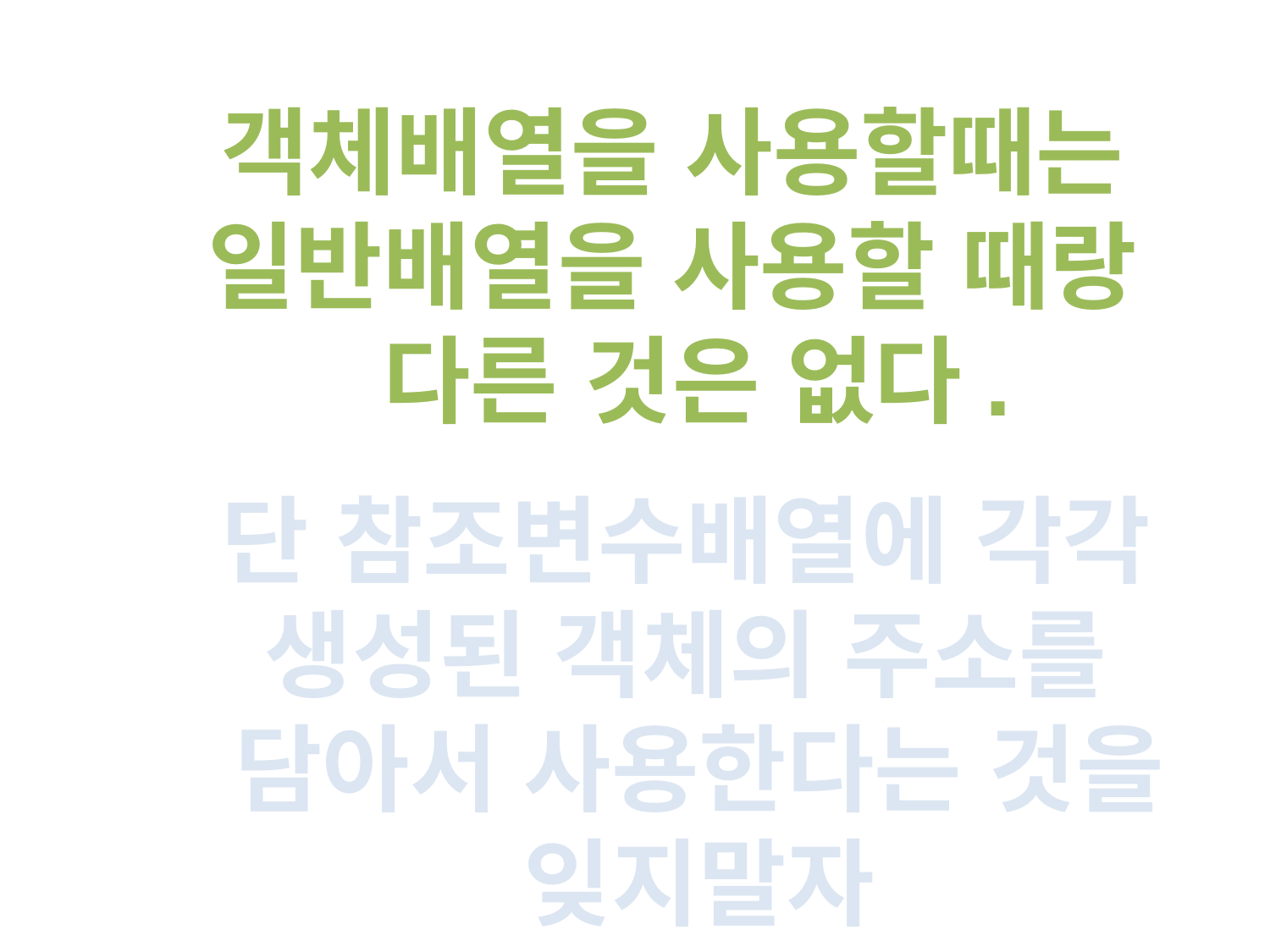

객체배열을 사용할때는
일반배열을 사용할 때랑
 다른 것은 없다.
단 참조변수배열에 각각
생성된 객체의 주소를
담아서 사용한다는 것을
잊지말자